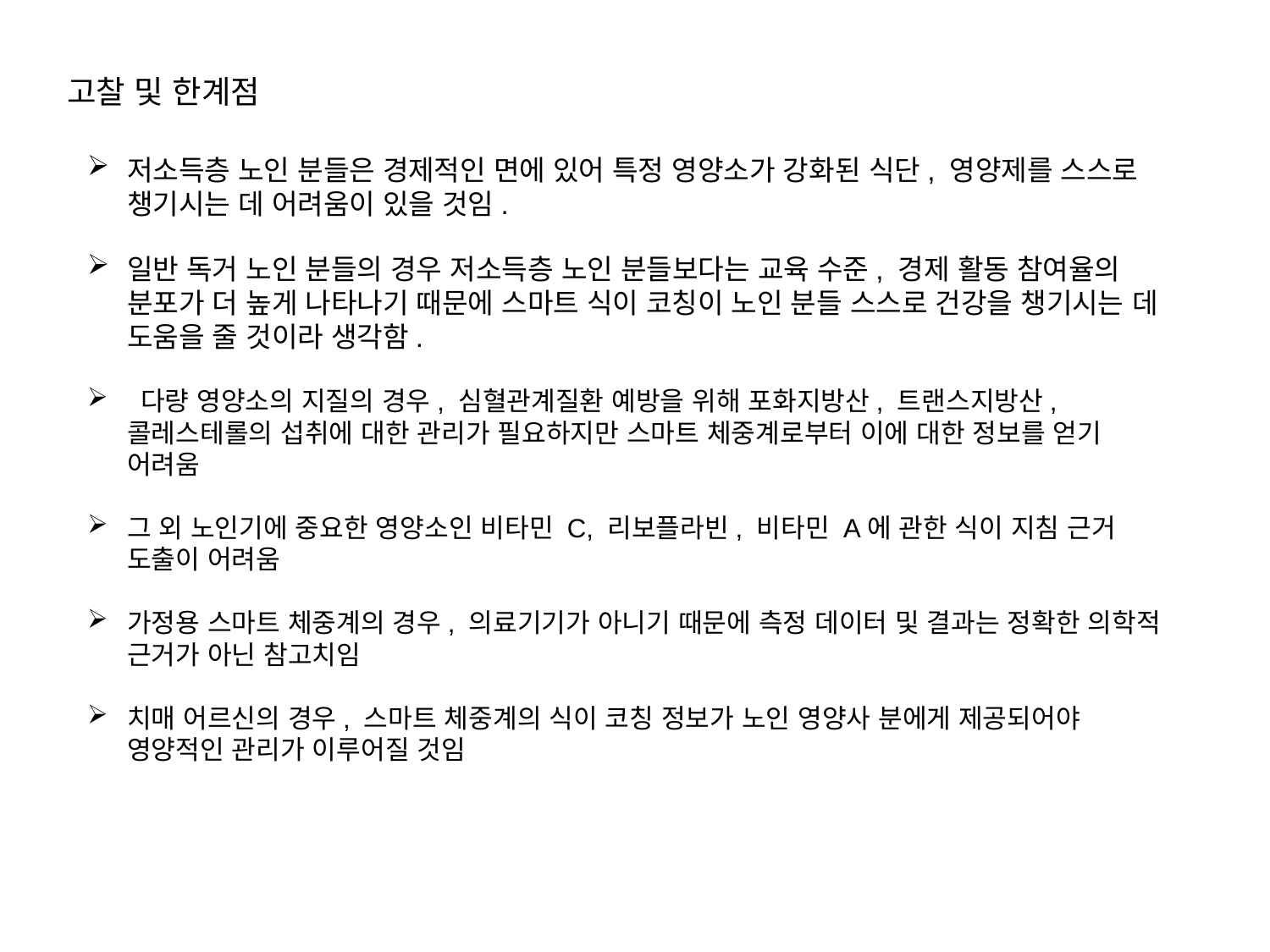

고찰 및 한계점
저소득층 노인 분들은 경제적인 면에 있어 특정 영양소가 강화된 식단, 영양제를 스스로 챙기시는 데 어려움이 있을 것임.

일반 독거 노인 분들의 경우 저소득층 노인 분들보다는 교육 수준, 경제 활동 참여율의 분포가 더 높게 나타나기 때문에 스마트 식이 코칭이 노인 분들 스스로 건강을 챙기시는 데 도움을 줄 것이라 생각함.

 다량 영양소의 지질의 경우, 심혈관계질환 예방을 위해 포화지방산, 트랜스지방산, 콜레스테롤의 섭취에 대한 관리가 필요하지만 스마트 체중계로부터 이에 대한 정보를 얻기 어려움

그 외 노인기에 중요한 영양소인 비타민 C, 리보플라빈, 비타민 A에 관한 식이 지침 근거 도출이 어려움

가정용 스마트 체중계의 경우, 의료기기가 아니기 때문에 측정 데이터 및 결과는 정확한 의학적 근거가 아닌 참고치임

치매 어르신의 경우, 스마트 체중계의 식이 코칭 정보가 노인 영양사 분에게 제공되어야 영양적인 관리가 이루어질 것임